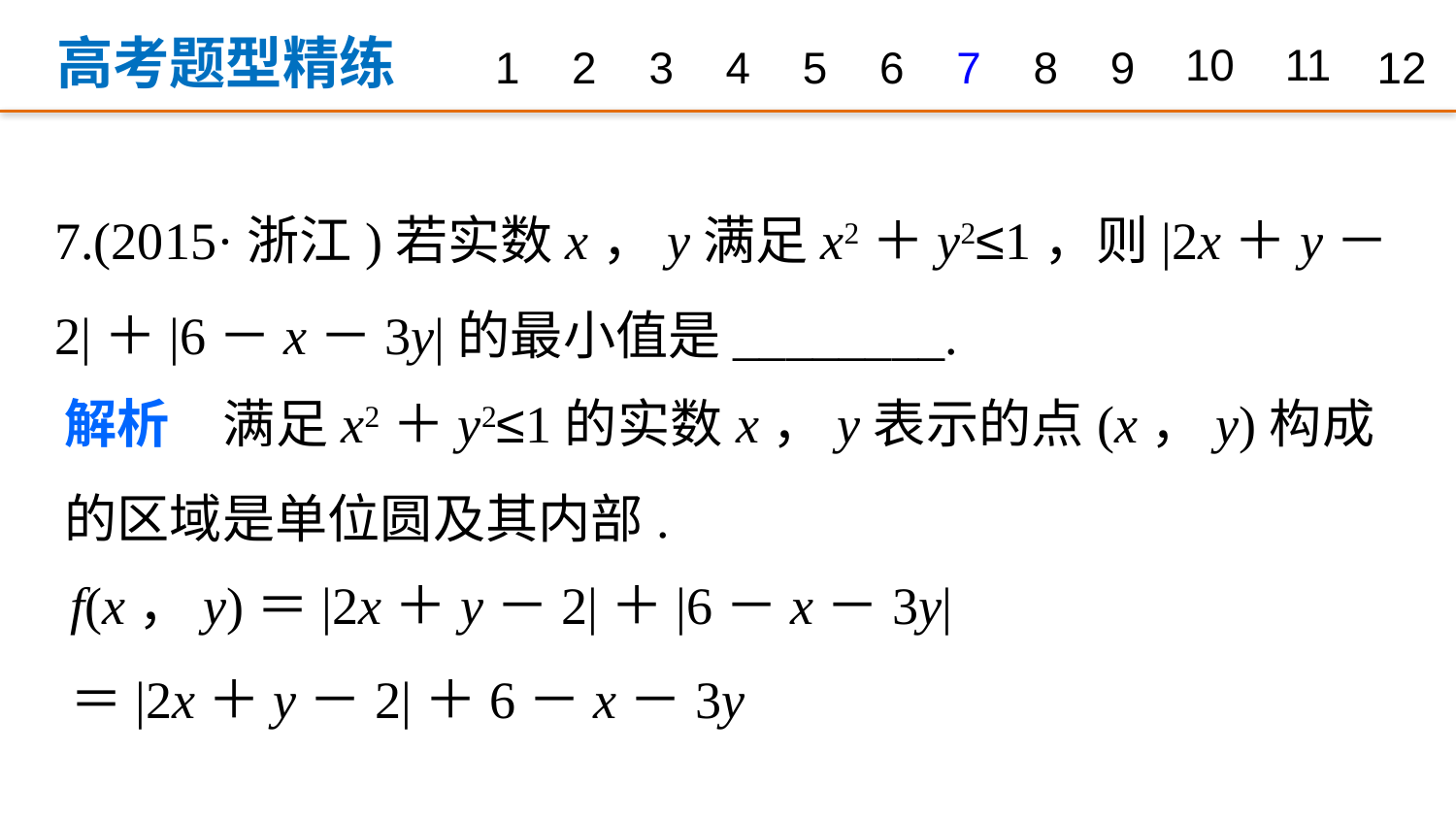

高考题型精练
1
2
3
4
5
6
7
8
9
10
11
12
7.(2015·浙江)若实数x，y满足x2＋y2≤1，则|2x＋y－2|＋|6－x－3y|的最小值是________.
解析　满足x2＋y2≤1的实数x，y表示的点(x，y)构成的区域是单位圆及其内部.
f(x，y)＝|2x＋y－2|＋|6－x－3y|
＝|2x＋y－2|＋6－x－3y